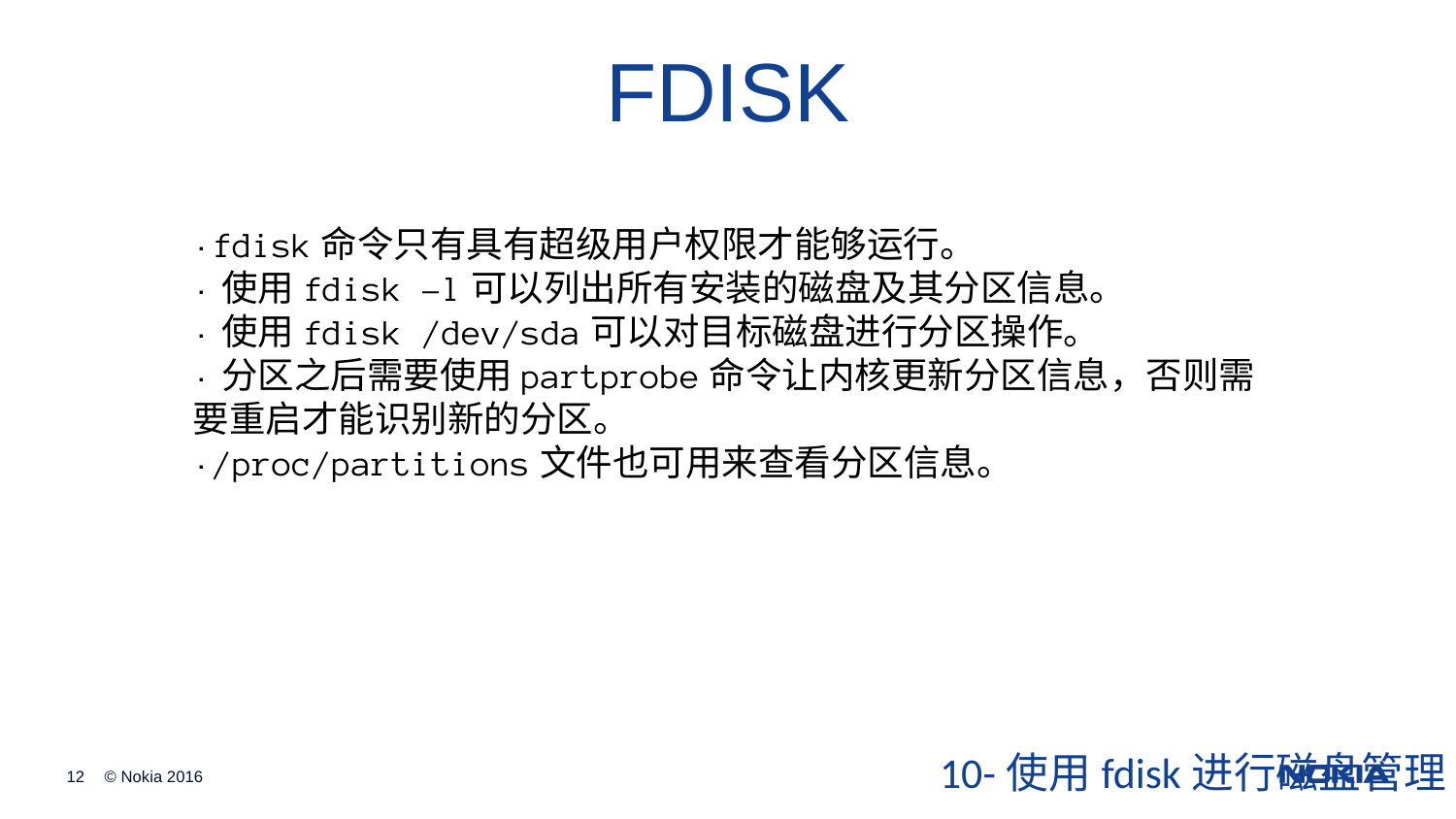

# FDISK
·fdisk命令只有具有超级用户权限才能够运行。
·使用fdisk –l可以列出所有安装的磁盘及其分区信息。
·使用fdisk /dev/sda可以对目标磁盘进行分区操作。
·分区之后需要使用partprobe命令让内核更新分区信息，否则需要重启才能识别新的分区。
·/proc/partitions文件也可用来查看分区信息。

10-使用fdisk进行磁盘管理